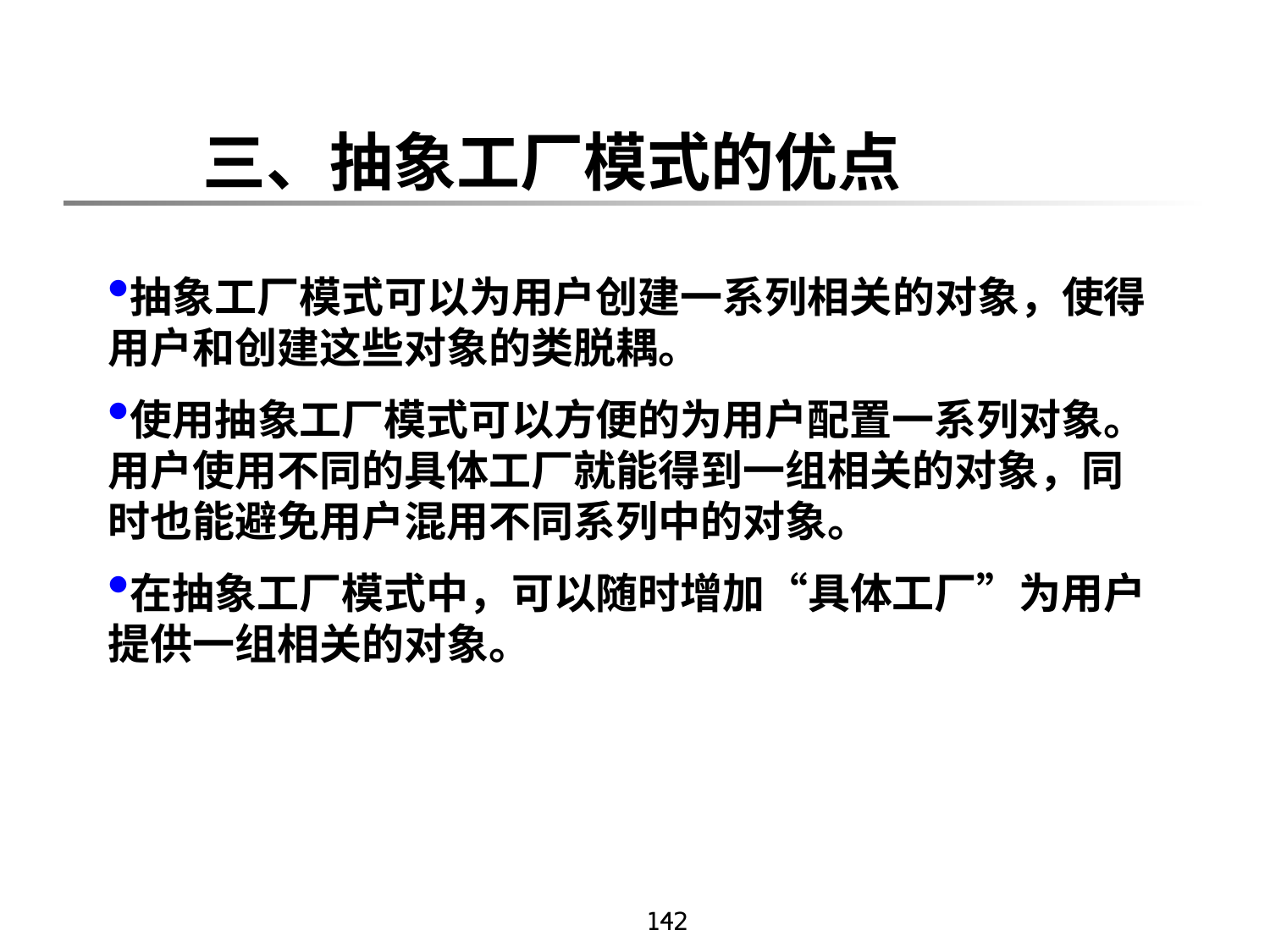

三、抽象工厂模式的优点

抽象工厂模式可以为用户创建一系列相关的对象，使得用户和创建这些对象的类脱耦。
使用抽象工厂模式可以方便的为用户配置一系列对象。用户使用不同的具体工厂就能得到一组相关的对象，同时也能避免用户混用不同系列中的对象。
在抽象工厂模式中，可以随时增加“具体工厂”为用户提供一组相关的对象。

142